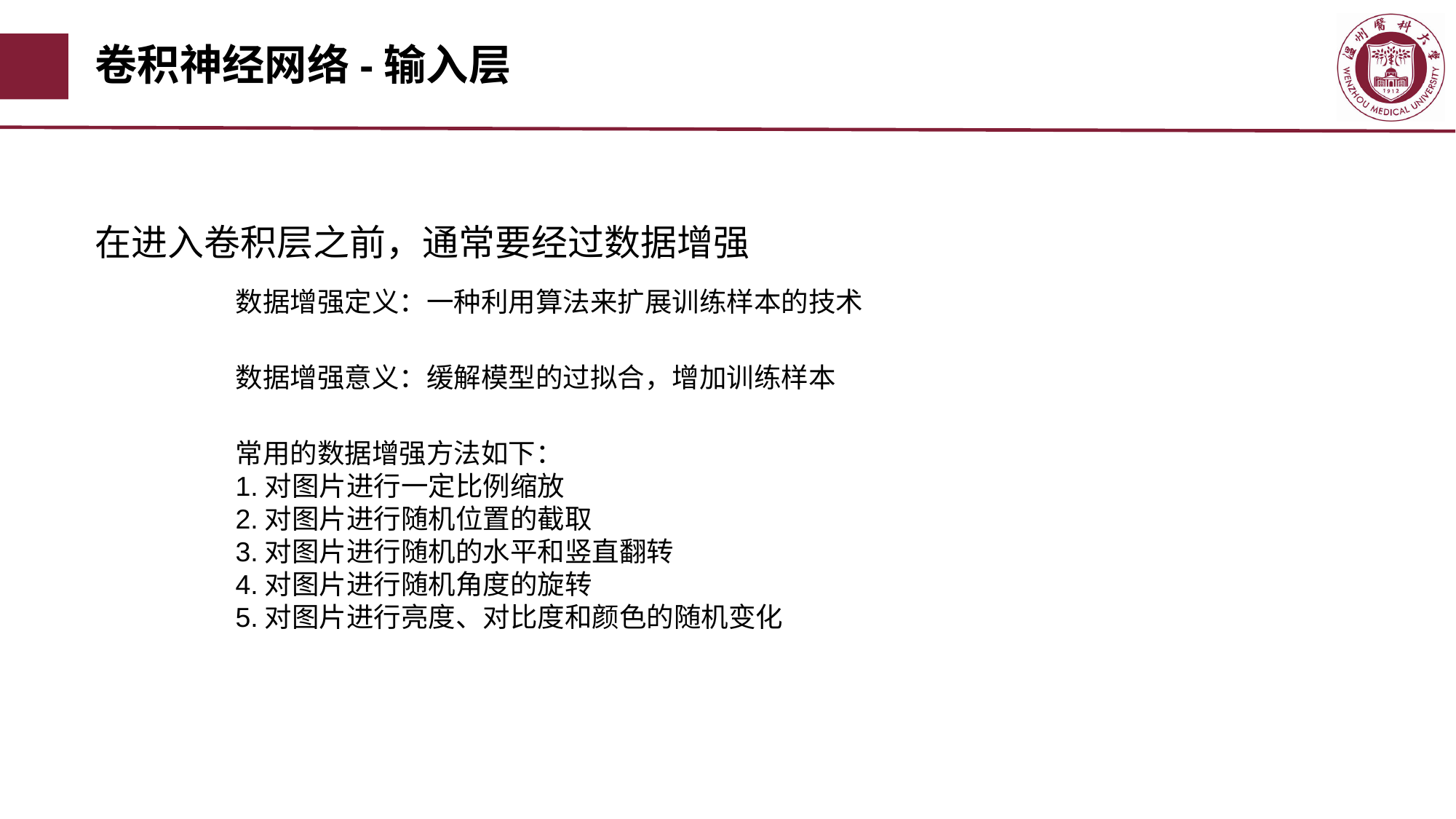

# 卷积神经网络-输入层
在进入卷积层之前，通常要经过数据增强
数据增强定义：一种利用算法来扩展训练样本的技术
数据增强意义：缓解模型的过拟合，增加训练样本
常用的数据增强方法如下：
1.对图片进行一定比例缩放
2.对图片进行随机位置的截取
3.对图片进行随机的水平和竖直翻转
4.对图片进行随机角度的旋转
5.对图片进行亮度、对比度和颜色的随机变化